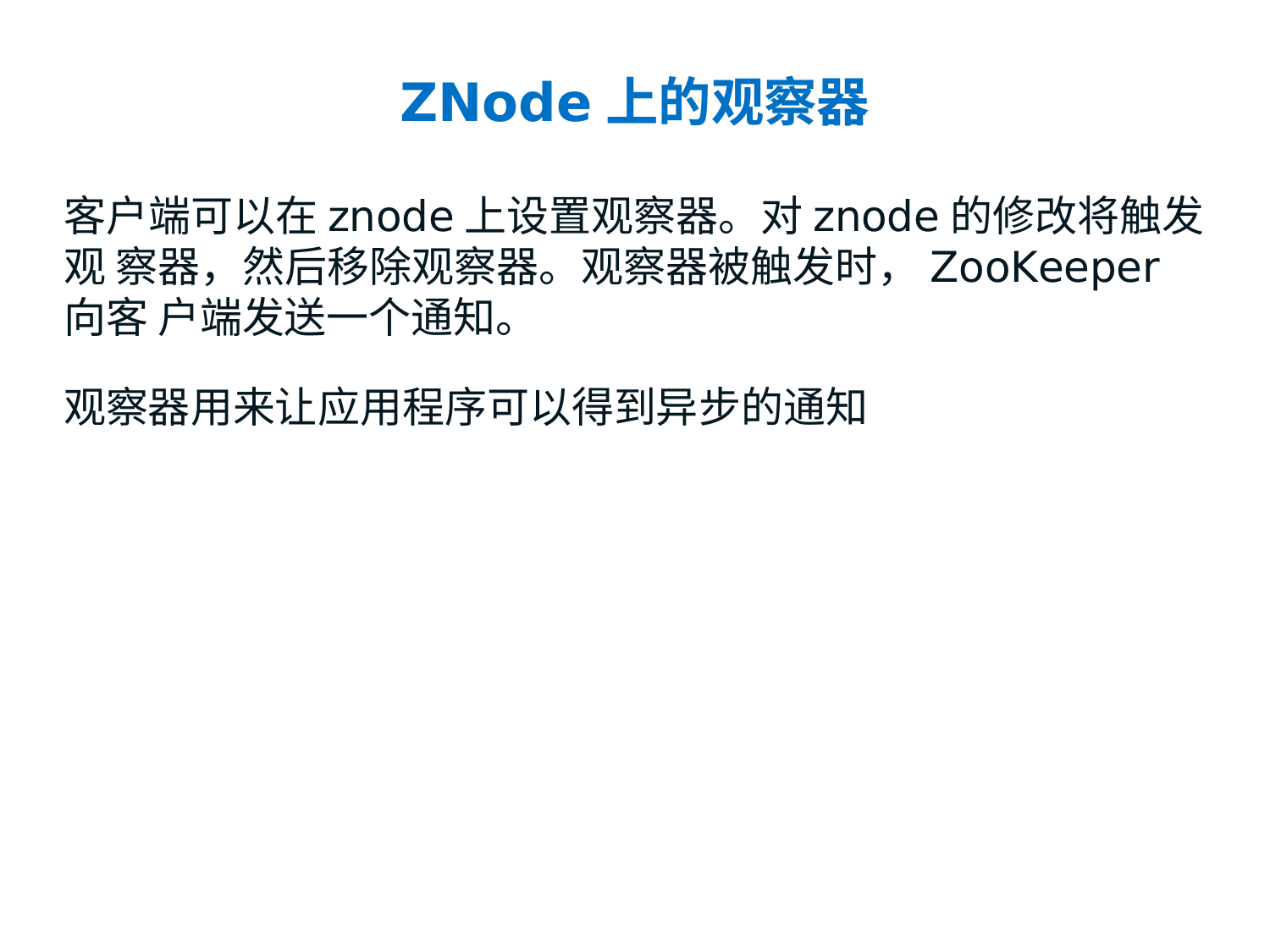

# ZNode上的观察器
客户端可以在znode上设置观察器。对znode的修改将触发观 察器，然后移除观察器。观察器被触发时，ZooKeeper向客 户端发送一个通知。

观察器用来让应用程序可以得到异步的通知